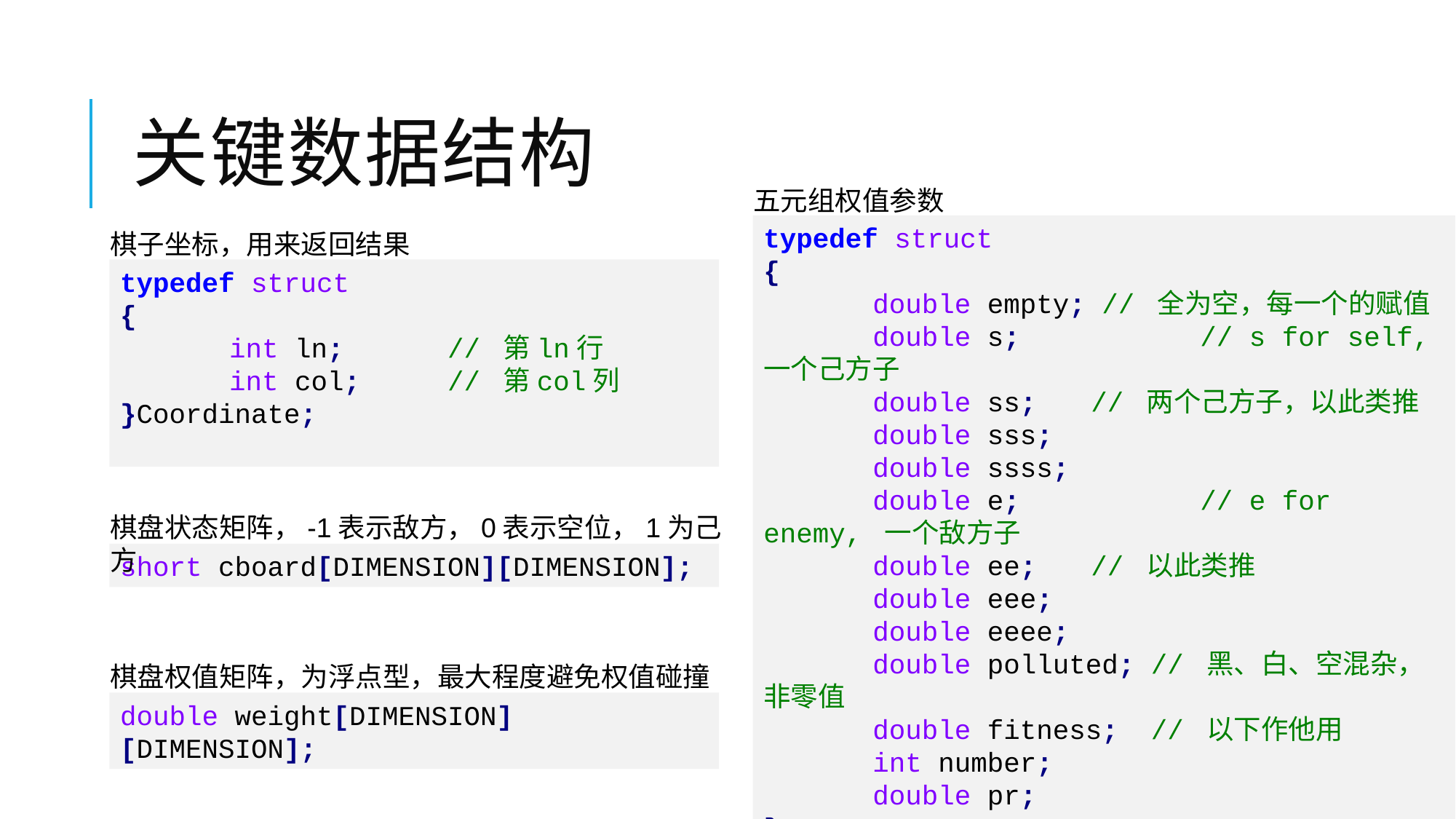

# 关键数据结构
五元组权值参数
typedef struct
{
	double empty; // 全为空，每一个的赋值
	double s; 		// s for self, 一个己方子
	double ss; 	// 两个己方子，以此类推
	double sss;
	double ssss;
	double e; 		// e for enemy, 一个敌方子
	double ee; 	// 以此类推
	double eee;
	double eeee;
	double polluted; // 黑、白、空混杂，非零值
	double fitness;  // 以下作他用
	int number;
	double pr;
} Parameter;
棋子坐标，用来返回结果
typedef struct
{
	int ln; 	// 第ln行
	int col; 	// 第col列
}Coordinate;

棋盘状态矩阵，-1表示敌方，0表示空位，1为己方
short cboard[DIMENSION][DIMENSION];
棋盘权值矩阵，为浮点型，最大程度避免权值碰撞
double weight[DIMENSION][DIMENSION];